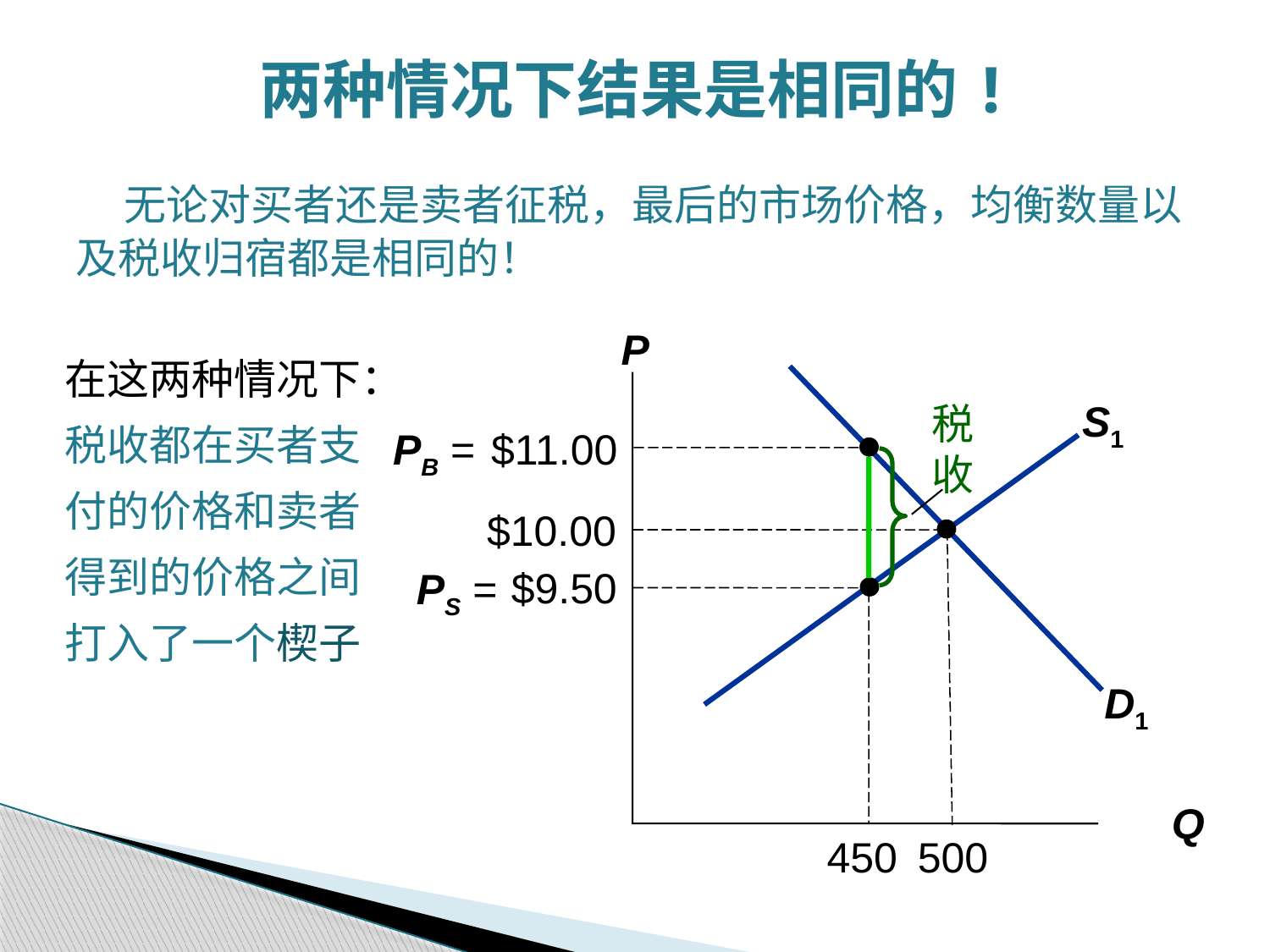

两种情况下结果是相同的!
    无论对买者还是卖者征税，最后的市场价格，均衡数量以及税收归宿都是相同的！
P

Q
在这两种情况下：税收都在买者支付的价格和卖者得到的价格之间打入了一个楔子

D1
S1

税收
PB =
$11.00

$10.00

500
PS =
$9.50

450